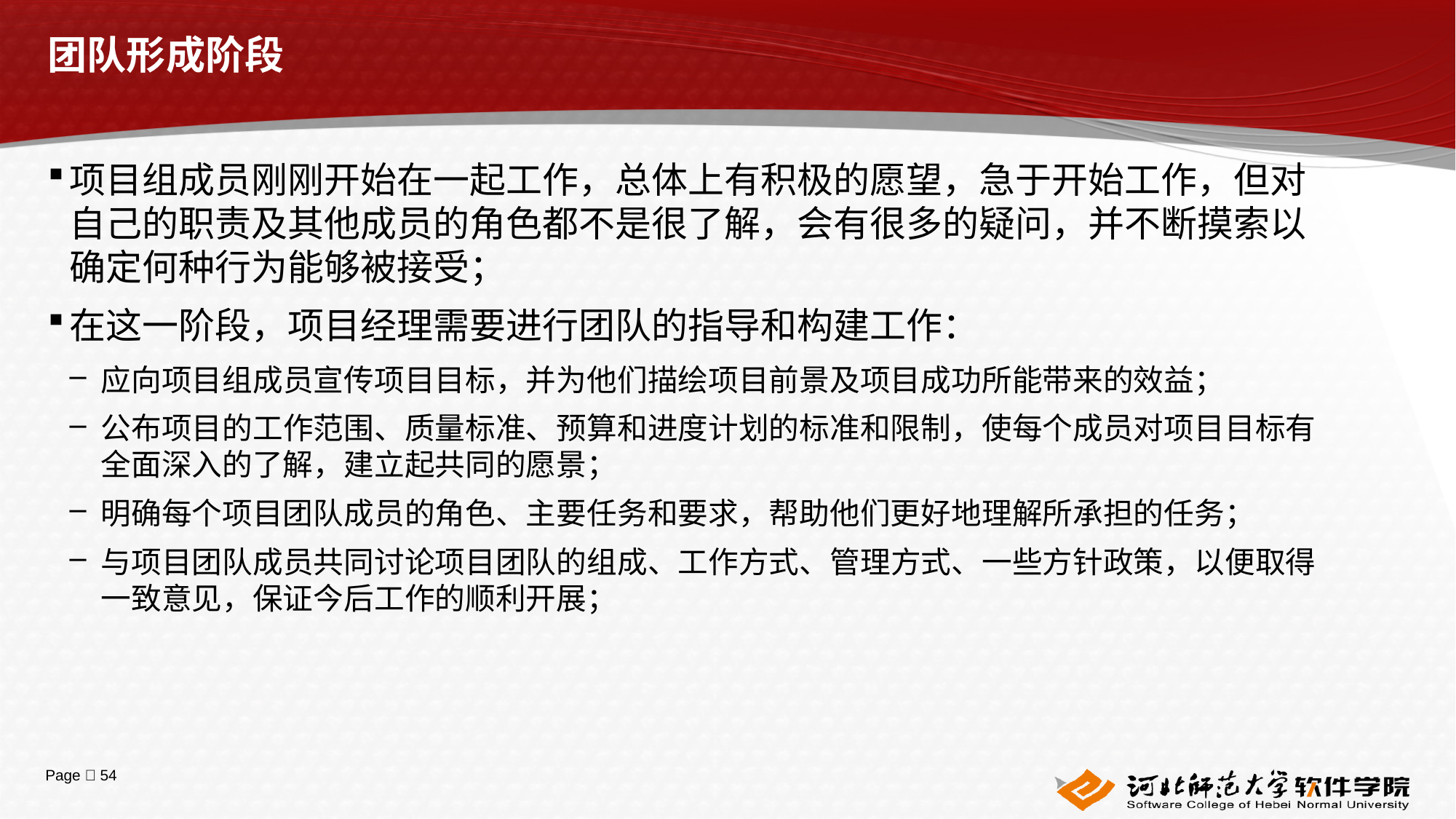

# 团队形成阶段
项目组成员刚刚开始在一起工作，总体上有积极的愿望，急于开始工作，但对自己的职责及其他成员的角色都不是很了解，会有很多的疑问，并不断摸索以确定何种行为能够被接受；
在这一阶段，项目经理需要进行团队的指导和构建工作：
应向项目组成员宣传项目目标，并为他们描绘项目前景及项目成功所能带来的效益；
公布项目的工作范围、质量标准、预算和进度计划的标准和限制，使每个成员对项目目标有全面深入的了解，建立起共同的愿景；
明确每个项目团队成员的角色、主要任务和要求，帮助他们更好地理解所承担的任务；
与项目团队成员共同讨论项目团队的组成、工作方式、管理方式、一些方针政策，以便取得一致意见，保证今后工作的顺利开展；